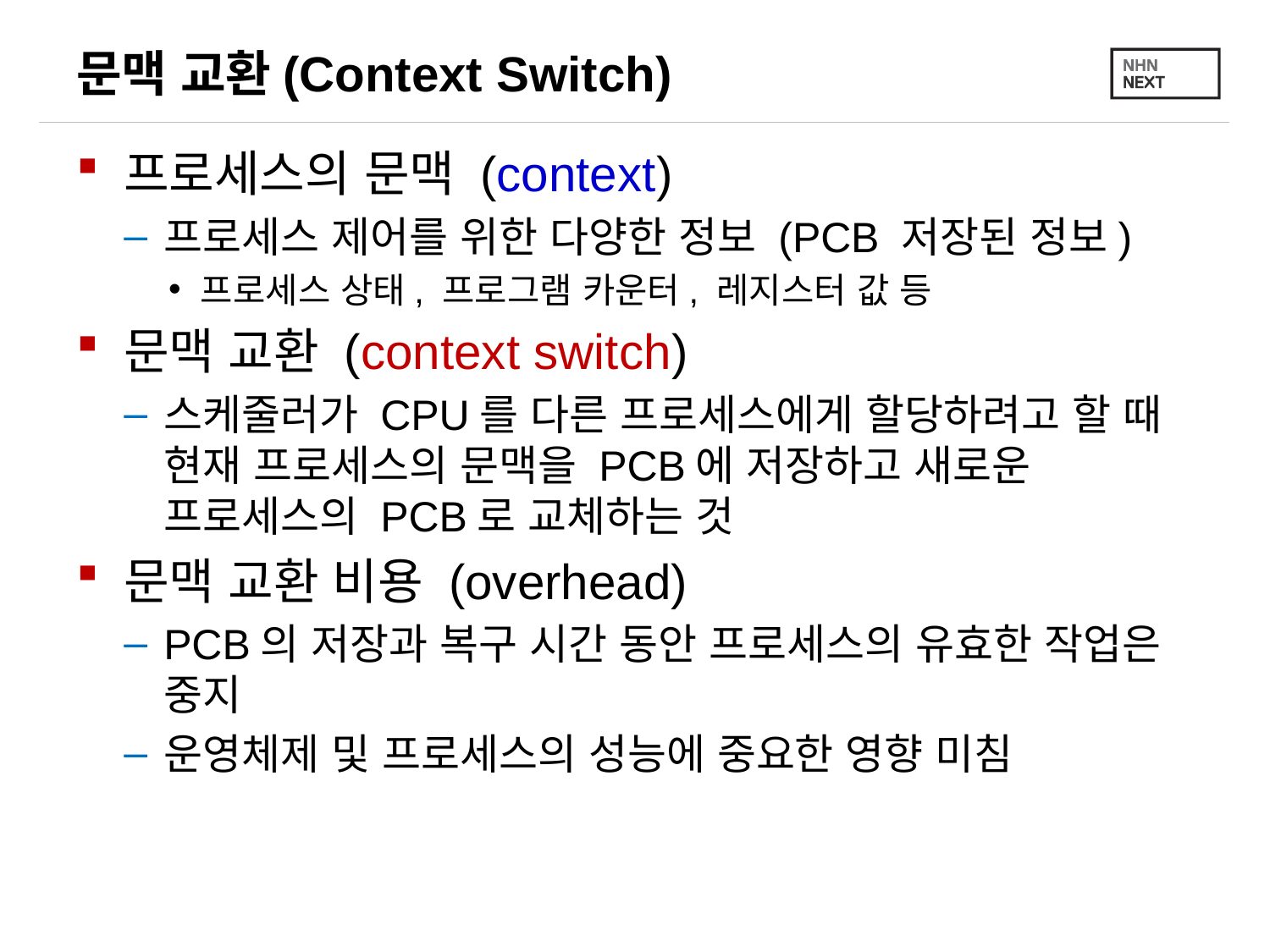

# 문맥 교환(Context Switch)
프로세스의 문맥 (context)
프로세스 제어를 위한 다양한 정보 (PCB 저장된 정보)
프로세스 상태, 프로그램 카운터, 레지스터 값 등
문맥 교환 (context switch)
스케줄러가 CPU를 다른 프로세스에게 할당하려고 할 때 현재 프로세스의 문맥을 PCB에 저장하고 새로운 프로세스의 PCB로 교체하는 것
문맥 교환 비용 (overhead)
PCB의 저장과 복구 시간 동안 프로세스의 유효한 작업은 중지
운영체제 및 프로세스의 성능에 중요한 영향 미침